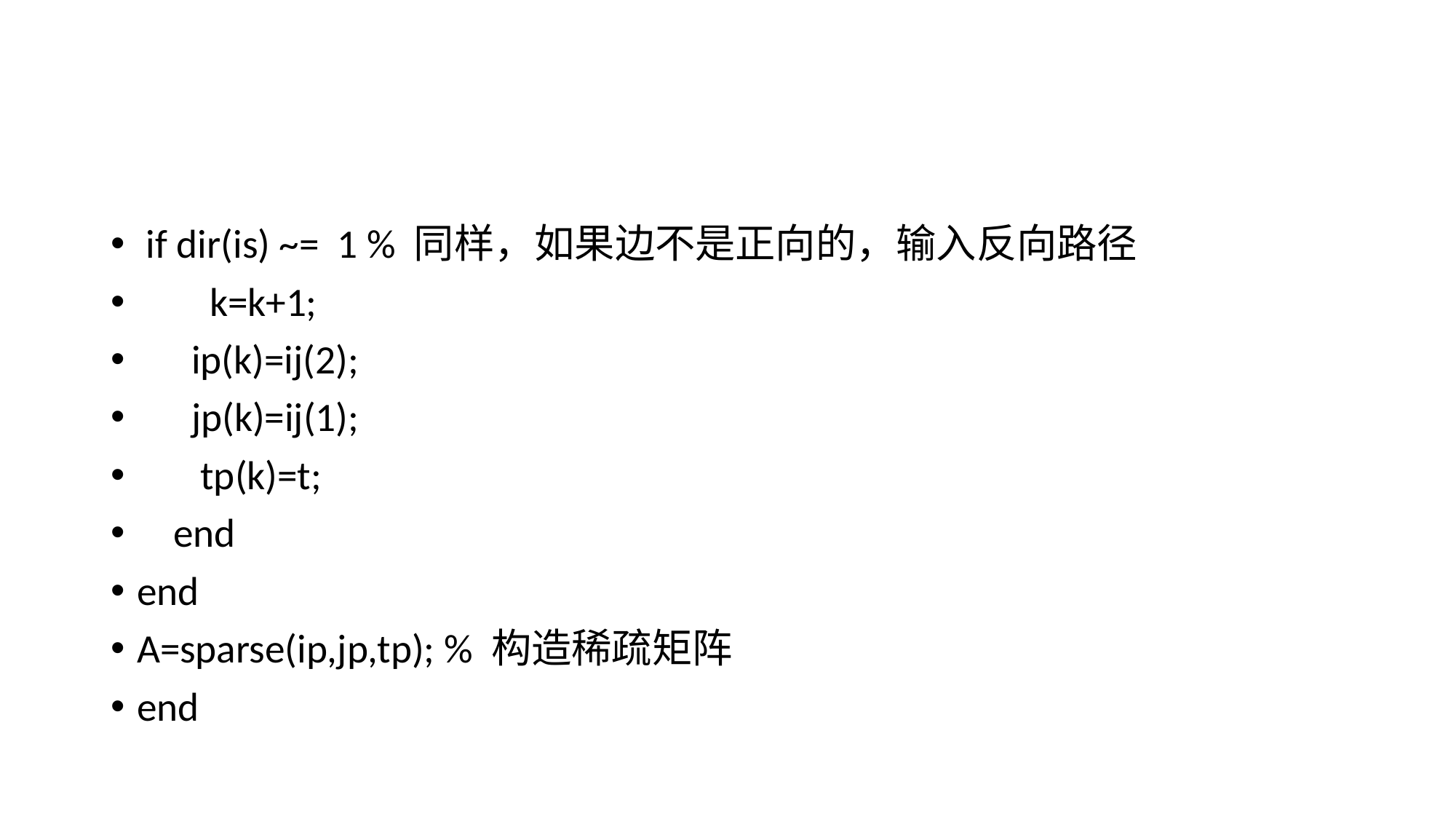

#
 if dir(is) ~=  1 % 同样，如果边不是正向的，输入反向路径
        k=k+1;
      ip(k)=ij(2);
      jp(k)=ij(1);
       tp(k)=t;
    end
end
A=sparse(ip,jp,tp); % 构造稀疏矩阵
end